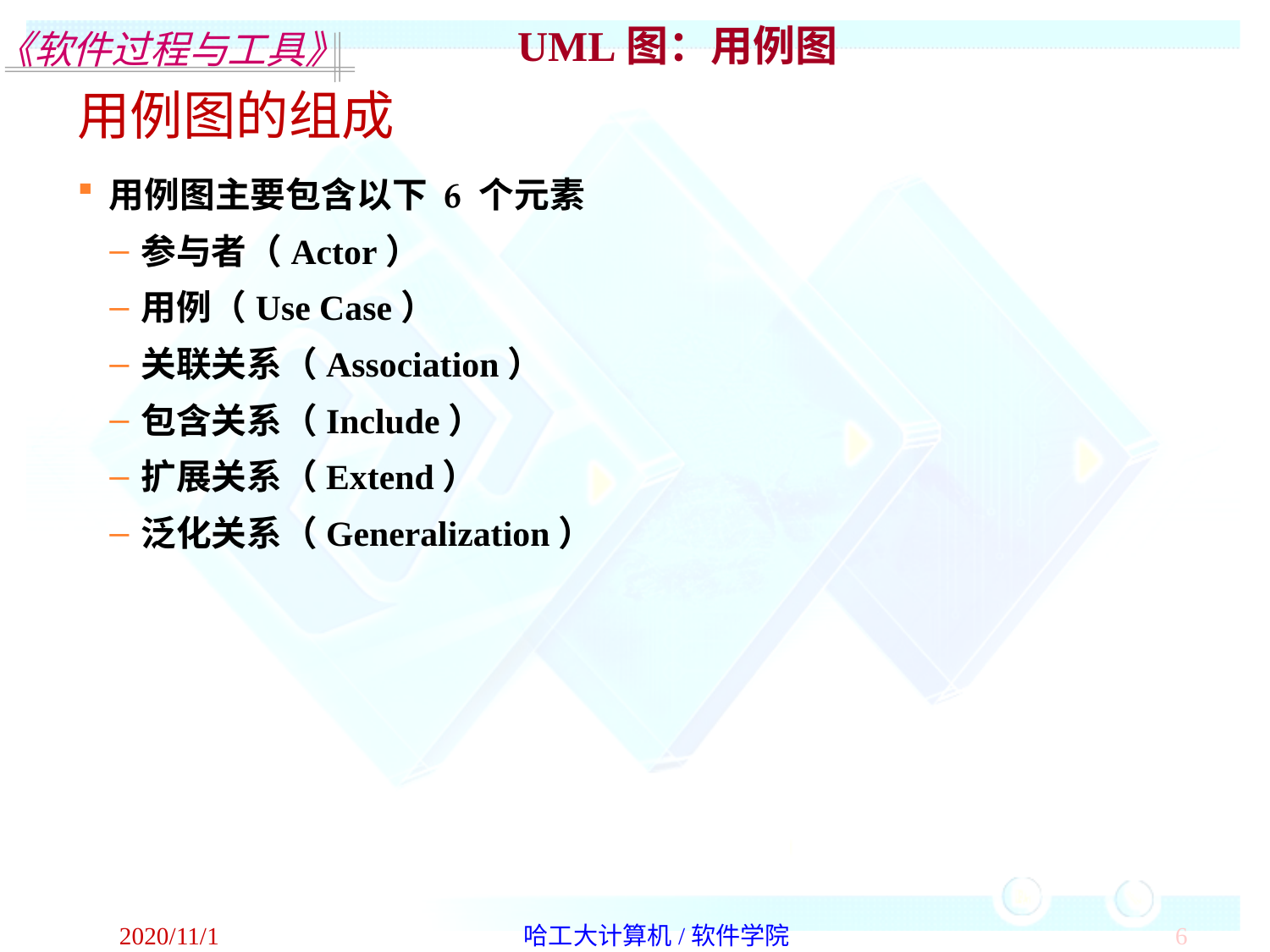

UML图：用例图
用例图的组成
用例图主要包含以下 6 个元素
参与者（Actor）
用例（Use Case）
关联关系（Association）
包含关系（Include）
扩展关系（Extend）
泛化关系（Generalization）